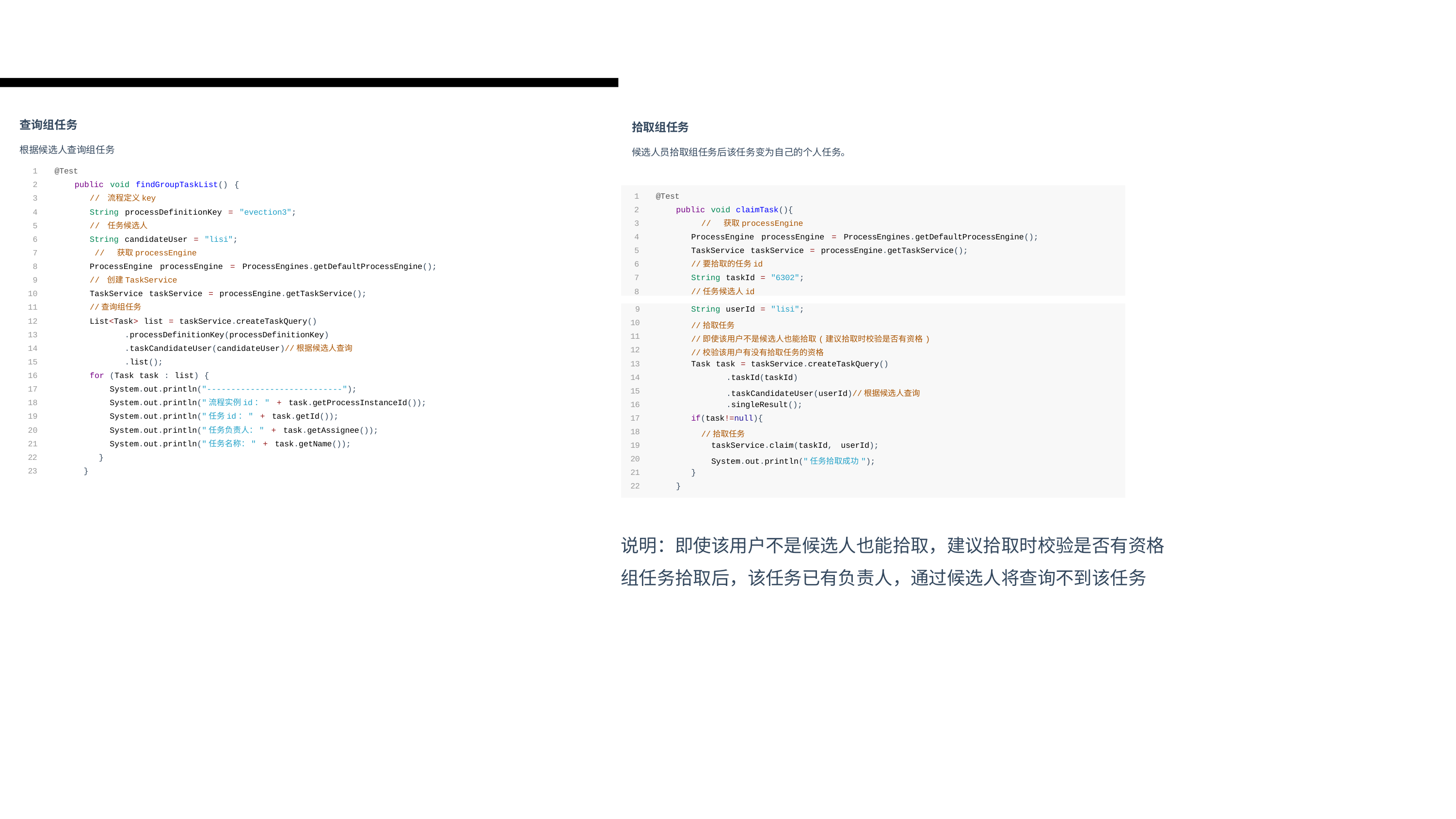

查询组任务
根据候选人查询组任务

@Test
public void findGroupTaskList() {
// 流程定义key
String processDefinitionKey = "evection3";
// 任务候选人
String candidateUser = "lisi";
//  获取processEngine
ProcessEngine processEngine = ProcessEngines.getDefaultProcessEngine();
// 创建TaskService
TaskService taskService = processEngine.getTaskService();
//查询组任务
List<Task> list = taskService.createTaskQuery()
.processDefinitionKey(processDefinitionKey)
.taskCandidateUser(candidateUser)//根据候选人查询
.list();
for (Task task : list) {
System.out.println("----------------------------");
System.out.println("流程实例id：" + task.getProcessInstanceId());
System.out.println("任务id：" + task.getId());
System.out.println("任务负责人：" + task.getAssignee());
System.out.println("任务名称：" + task.getName());
22	}
23	}
拾取组任务
候选人员拾取组任务后该任务变为自己的个人任务。
@Test
public void claimTask(){
//  获取processEngine
ProcessEngine processEngine = ProcessEngines.getDefaultProcessEngine();
TaskService taskService = processEngine.getTaskService();
//要拾取的任务id
String taskId = "6302";
//任务候选人id
| 9 |  | String userId = "lisi"; |
| --- | --- | --- |
| 10 |  | //拾取任务 |
| 11 |  | //即使该用户不是候选人也能拾取(建议拾取时校验是否有资格) |
| 12 |  | //校验该用户有没有拾取任务的资格 |
| 13 |  | Task task = taskService.createTaskQuery() |
| 14 |  | .taskId(taskId) |
| 15 |  | .taskCandidateUser(userId)//根据候选人查询 |
| 16 |  | .singleResult(); |
| 17 |  | if(task!=null){ |
| 18 |  | //拾取任务 |
| 19 |  | taskService.claim(taskId, userId); |
| 20 |  | System.out.println("任务拾取成功"); |
| 21 |  | } |
| 22 | } |  |
说明：即使该用户不是候选人也能拾取，建议拾取时校验是否有资格

组任务拾取后，该任务已有负责人，通过候选人将查询不到该任务